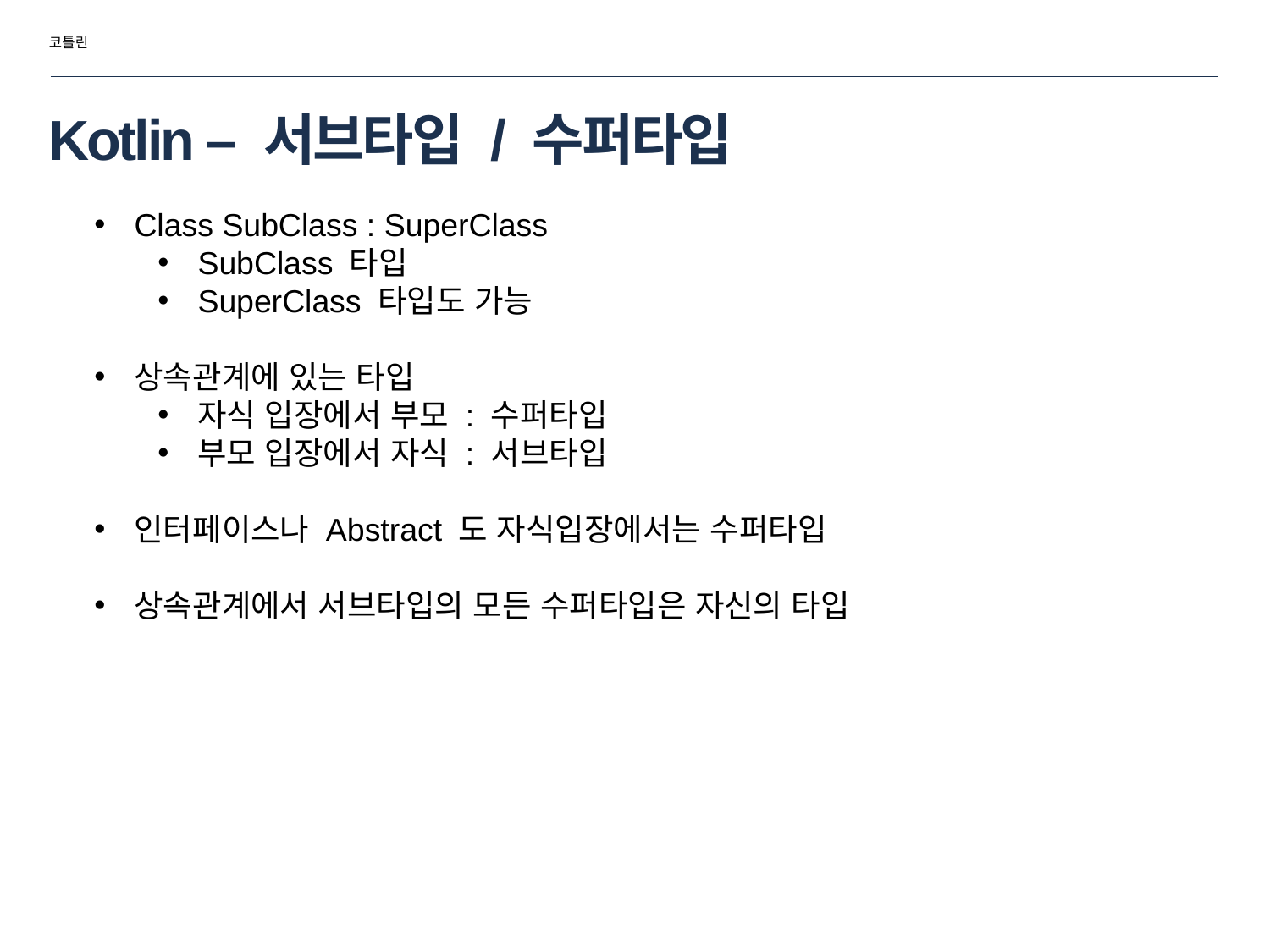

코틀린
# Kotlin – 서브타입 / 수퍼타입

Class SubClass : SuperClass
SubClass 타입
SuperClass 타입도 가능

상속관계에 있는 타입
자식 입장에서 부모 : 수퍼타입
부모 입장에서 자식 : 서브타입

인터페이스나 Abstract 도 자식입장에서는 수퍼타입

상속관계에서 서브타입의 모든 수퍼타입은 자신의 타입